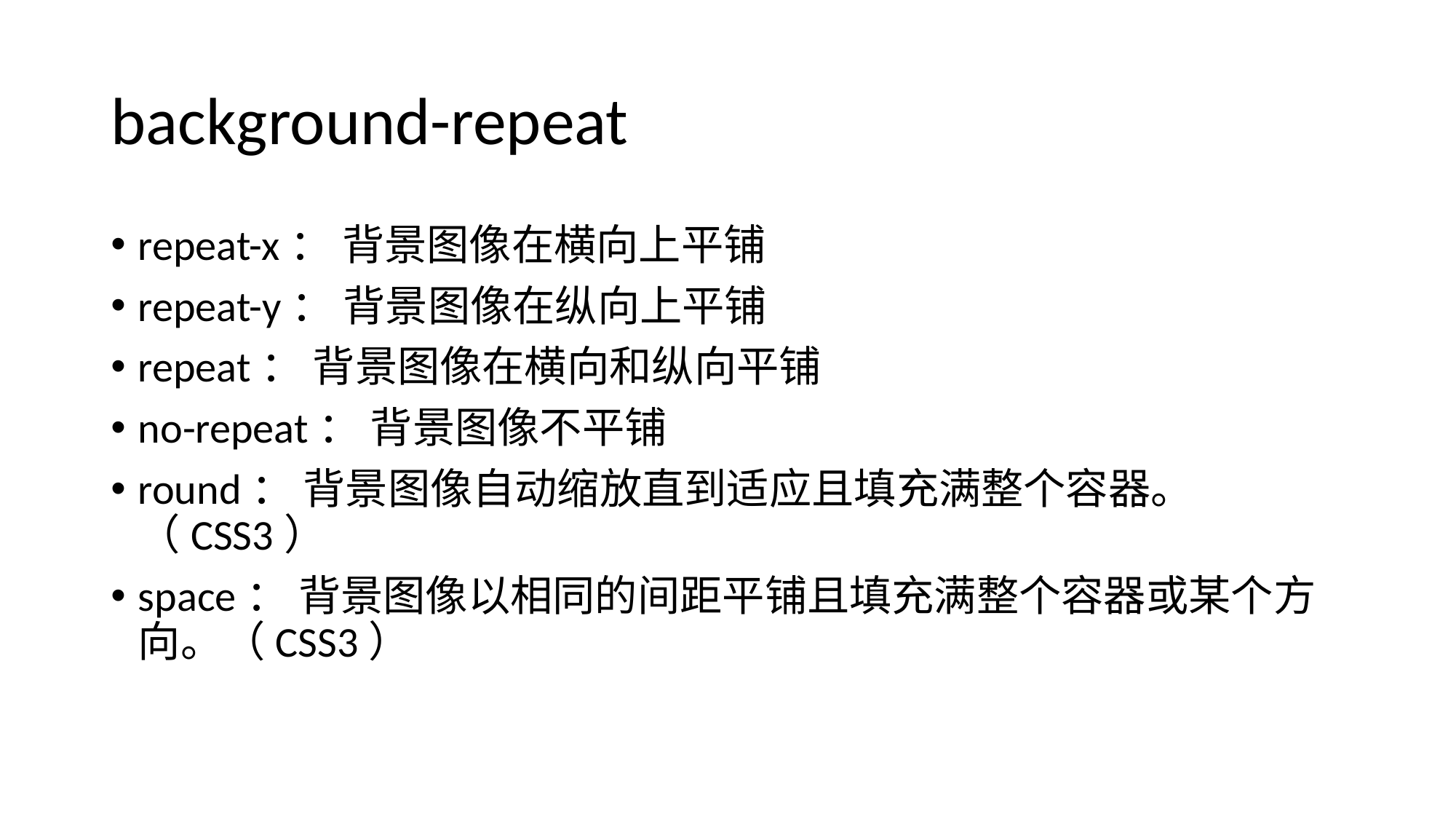

# background-repeat
repeat-x： 背景图像在横向上平铺
repeat-y： 背景图像在纵向上平铺
repeat： 背景图像在横向和纵向平铺
no-repeat： 背景图像不平铺
round： 背景图像自动缩放直到适应且填充满整个容器。（CSS3）
space： 背景图像以相同的间距平铺且填充满整个容器或某个方向。（CSS3）